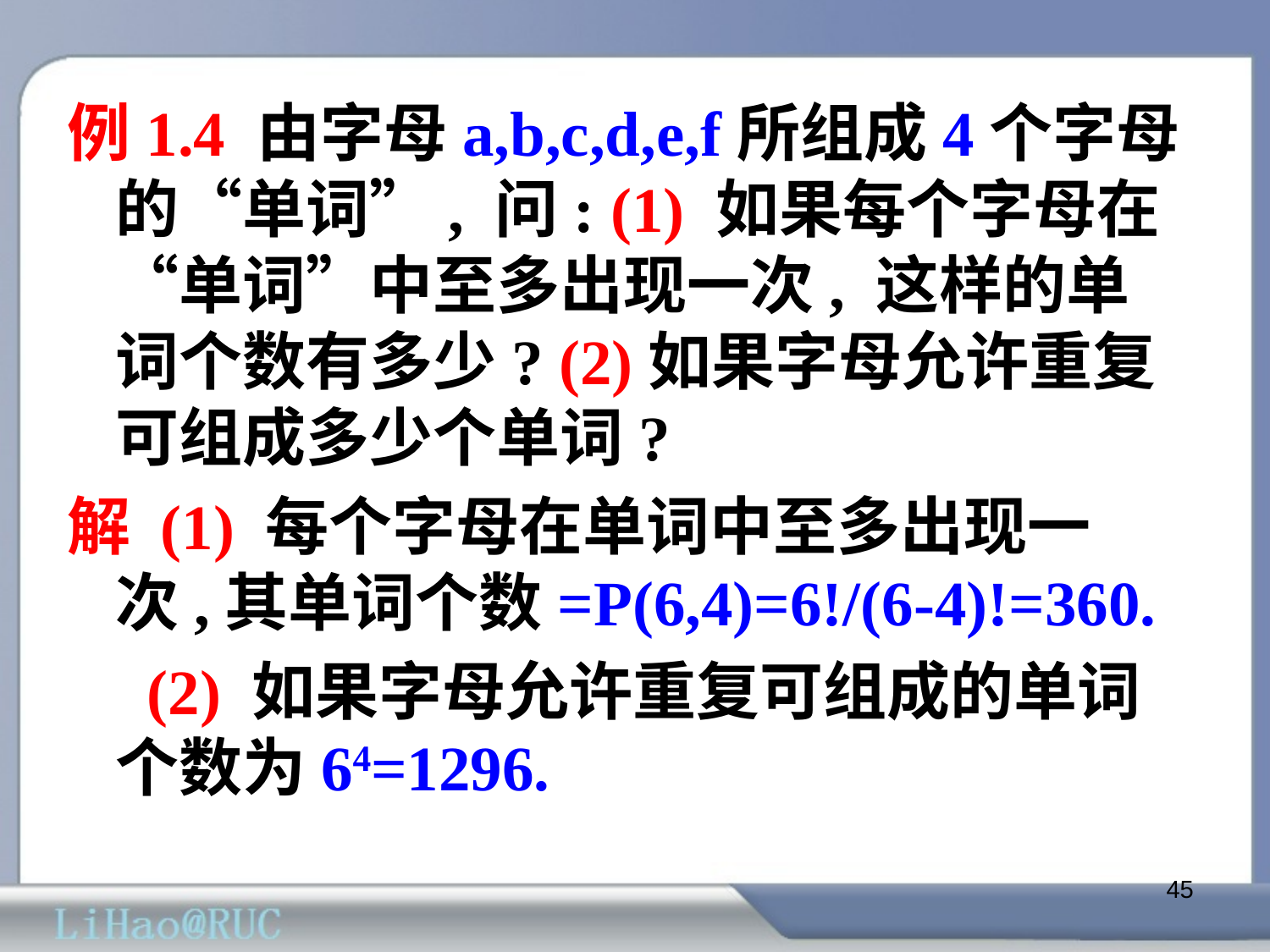

例1.4 由字母a,b,c,d,e,f所组成4个字母的“单词”, 问: (1) 如果每个字母在“单词”中至多出现一次, 这样的单词个数有多少? (2)如果字母允许重复可组成多少个单词?
解 (1) 每个字母在单词中至多出现一次,其单词个数=P(6,4)=6!/(6-4)!=360.
     (2) 如果字母允许重复可组成的单词个数为64=1296.
45